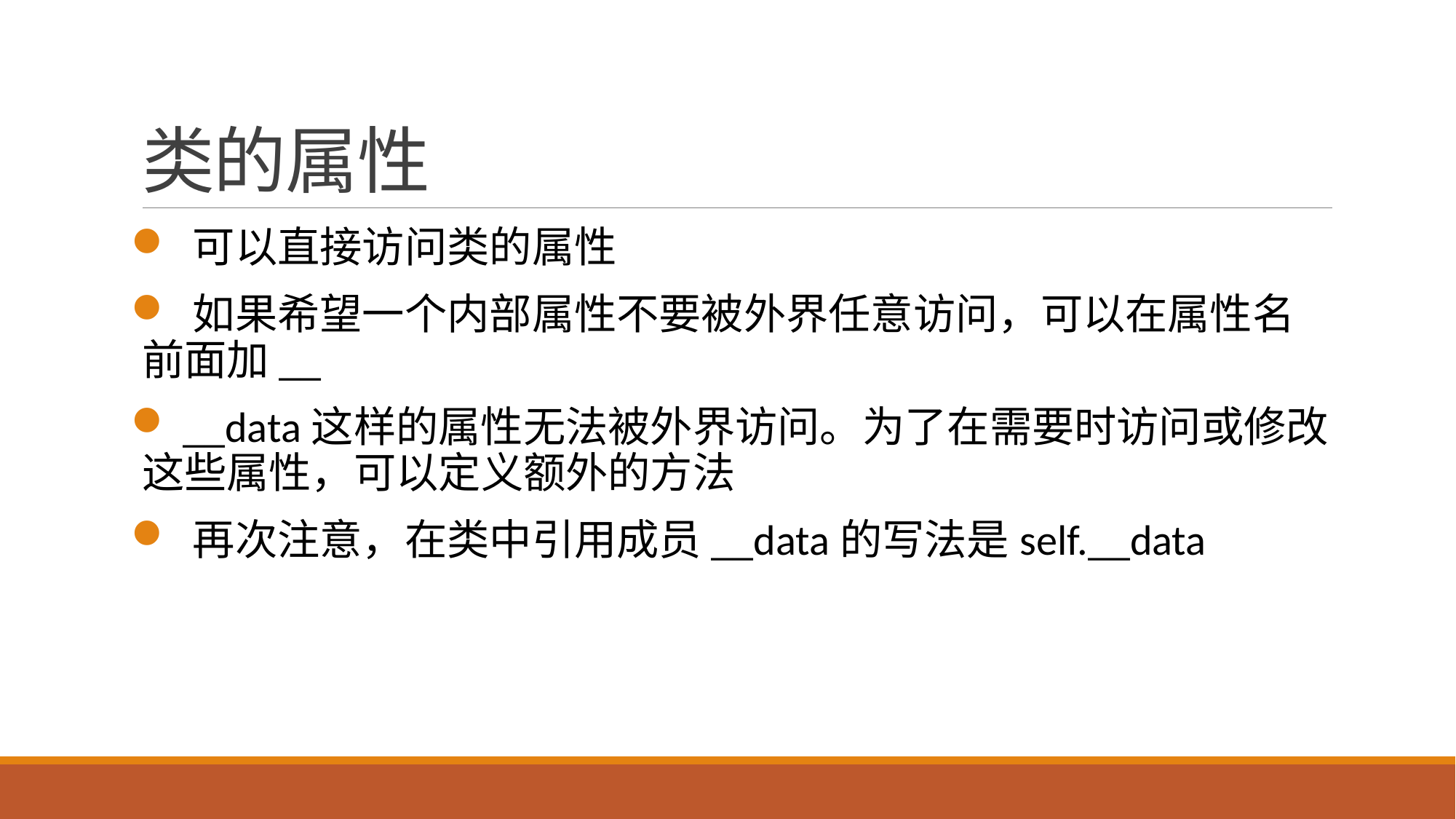

# 类的属性
 可以直接访问类的属性
 如果希望一个内部属性不要被外界任意访问，可以在属性名前面加__
 __data这样的属性无法被外界访问。为了在需要时访问或修改这些属性，可以定义额外的方法
 再次注意，在类中引用成员__data的写法是self.__data